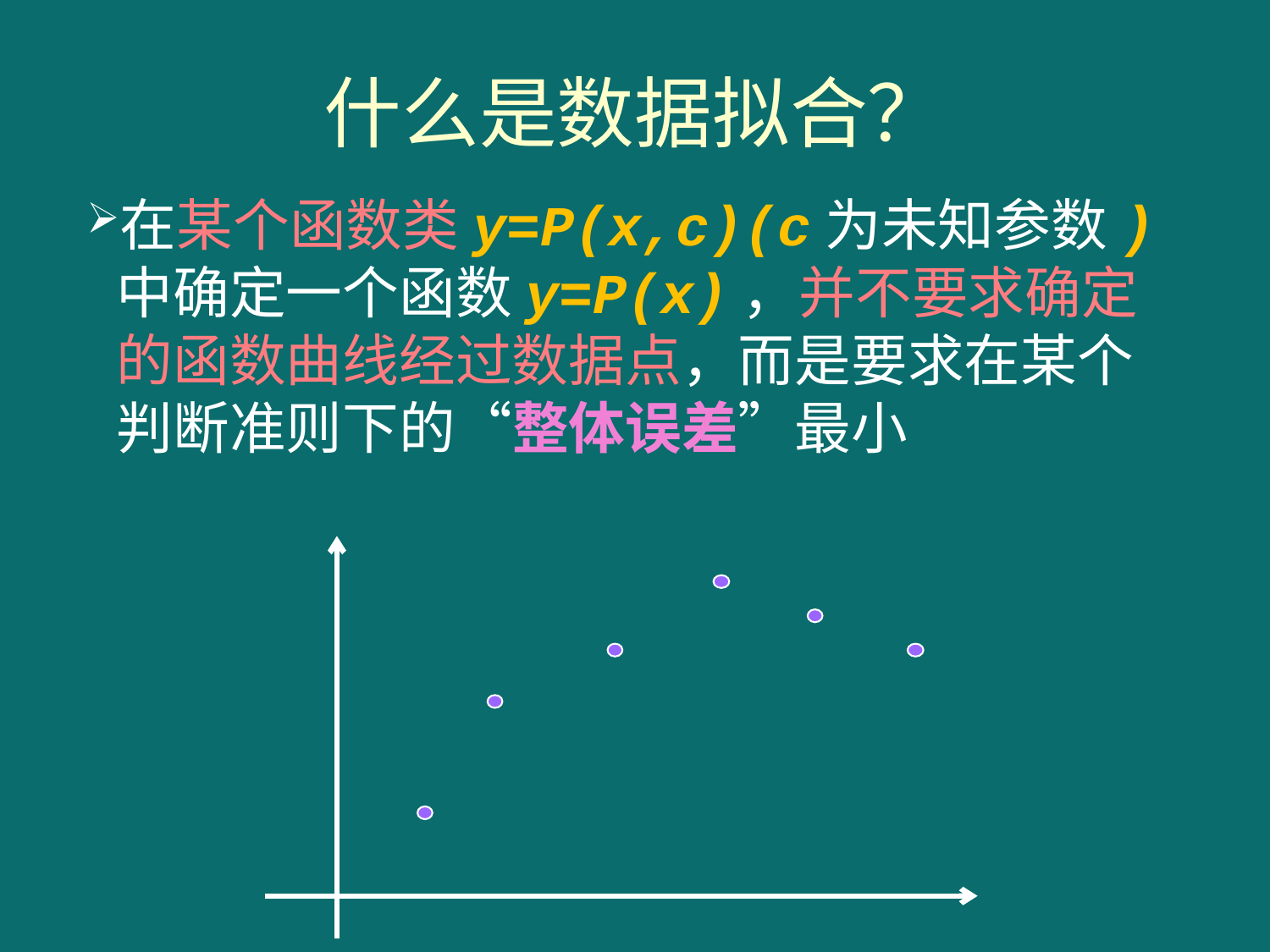

什么是数据拟合？
在某个函数类y=P(x,c)(c为未知参数)中确定一个函数y=P(x)，并不要求确定的函数曲线经过数据点，而是要求在某个判断准则下的“整体误差”最小